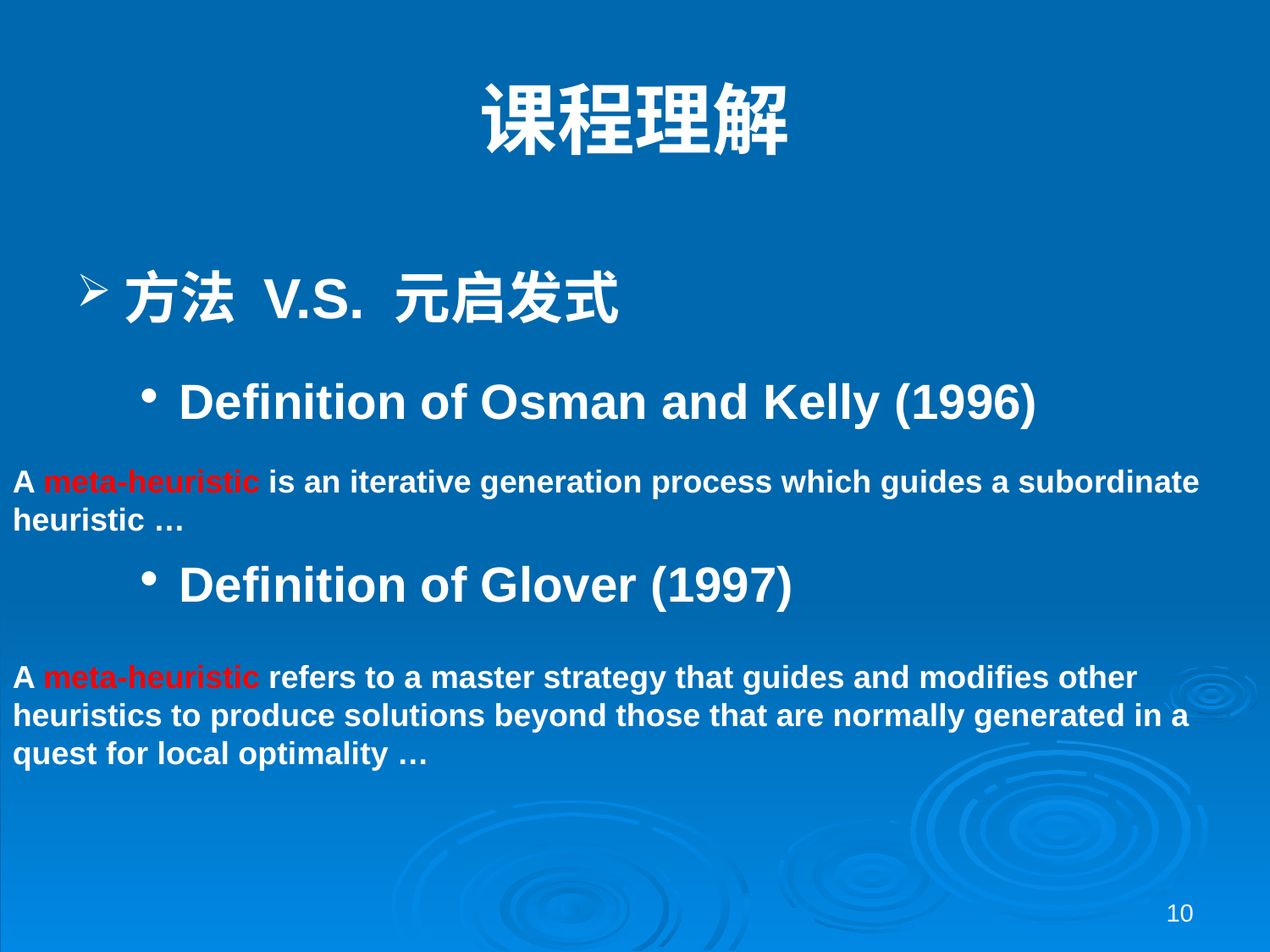

# 课程理解
方法 V.S. 元启发式
Definition of Osman and Kelly (1996)

Definition of Glover (1997)

A meta-heuristic is an iterative generation process which guides a subordinate heuristic …
A meta-heuristic refers to a master strategy that guides and modifies other heuristics to produce solutions beyond those that are normally generated in a quest for local optimality …
10